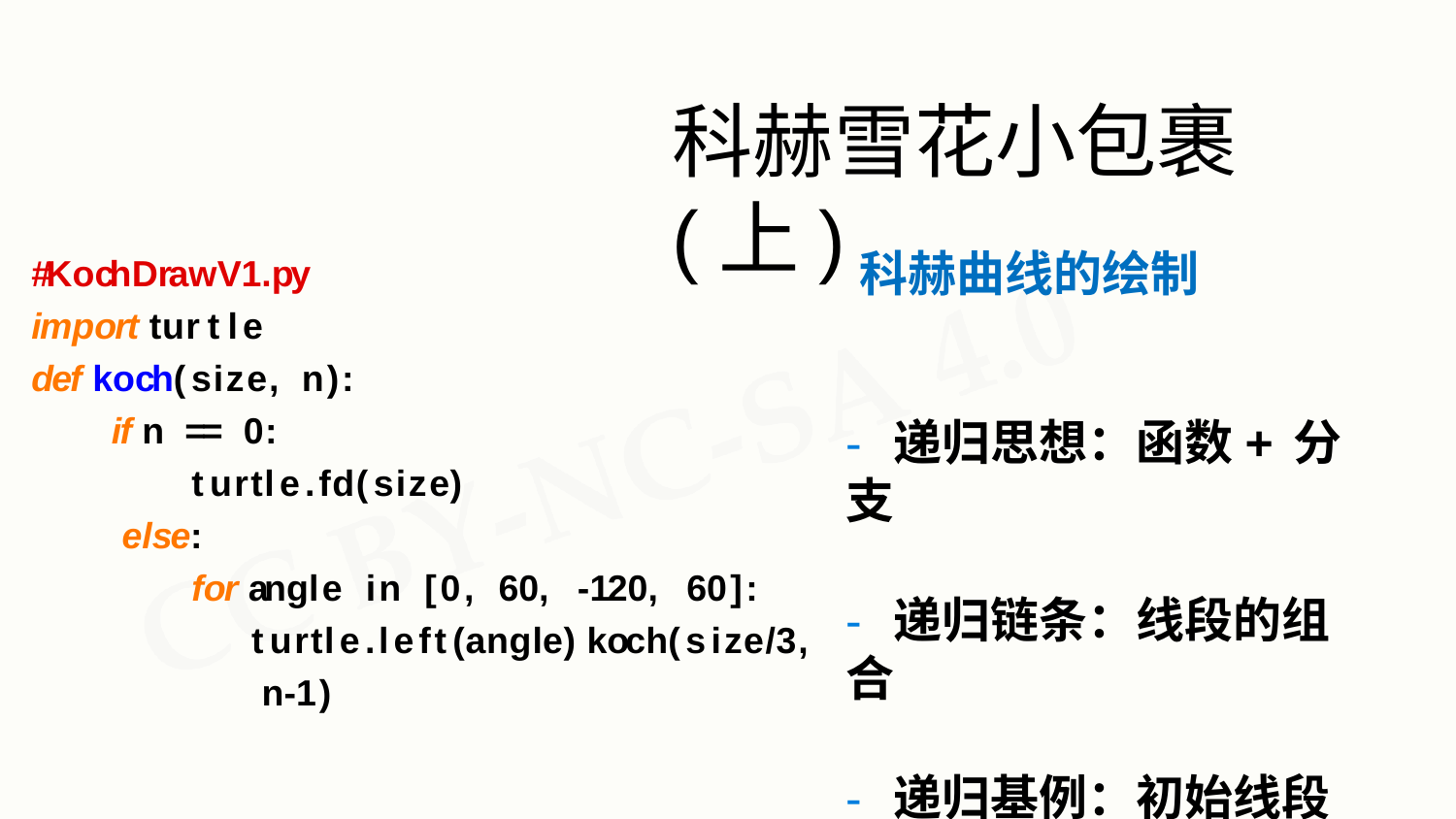

# 科赫雪花小包裹(上)
科赫曲线的绘制

- 递归思想：函数+分支

- 递归链条：线段的组合

- 递归基例：初始线段
#KochDrawV1.py
import turtle
def koch(size,  n):
if n  ==  0:
turtle.fd(size)
else:
for angle  in  [0,  60,  -120,  60]: turtle.left(angle) koch(size/3,  n-1)